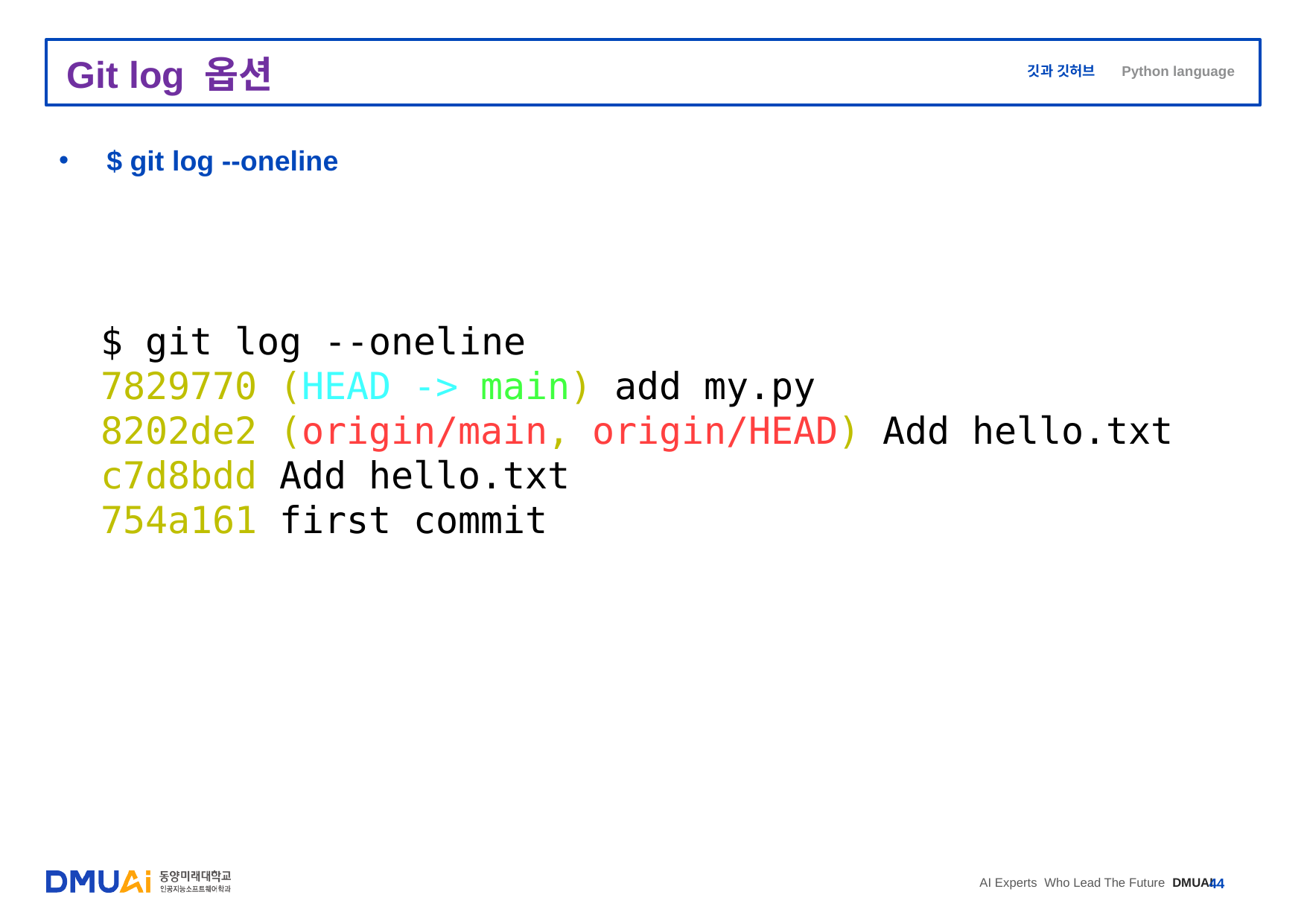

# Git log 옵션
$ git log --oneline
$ git log --oneline
7829770 (HEAD -> main) add my.py
8202de2 (origin/main, origin/HEAD) Add hello.txt
c7d8bdd Add hello.txt
754a161 first commit